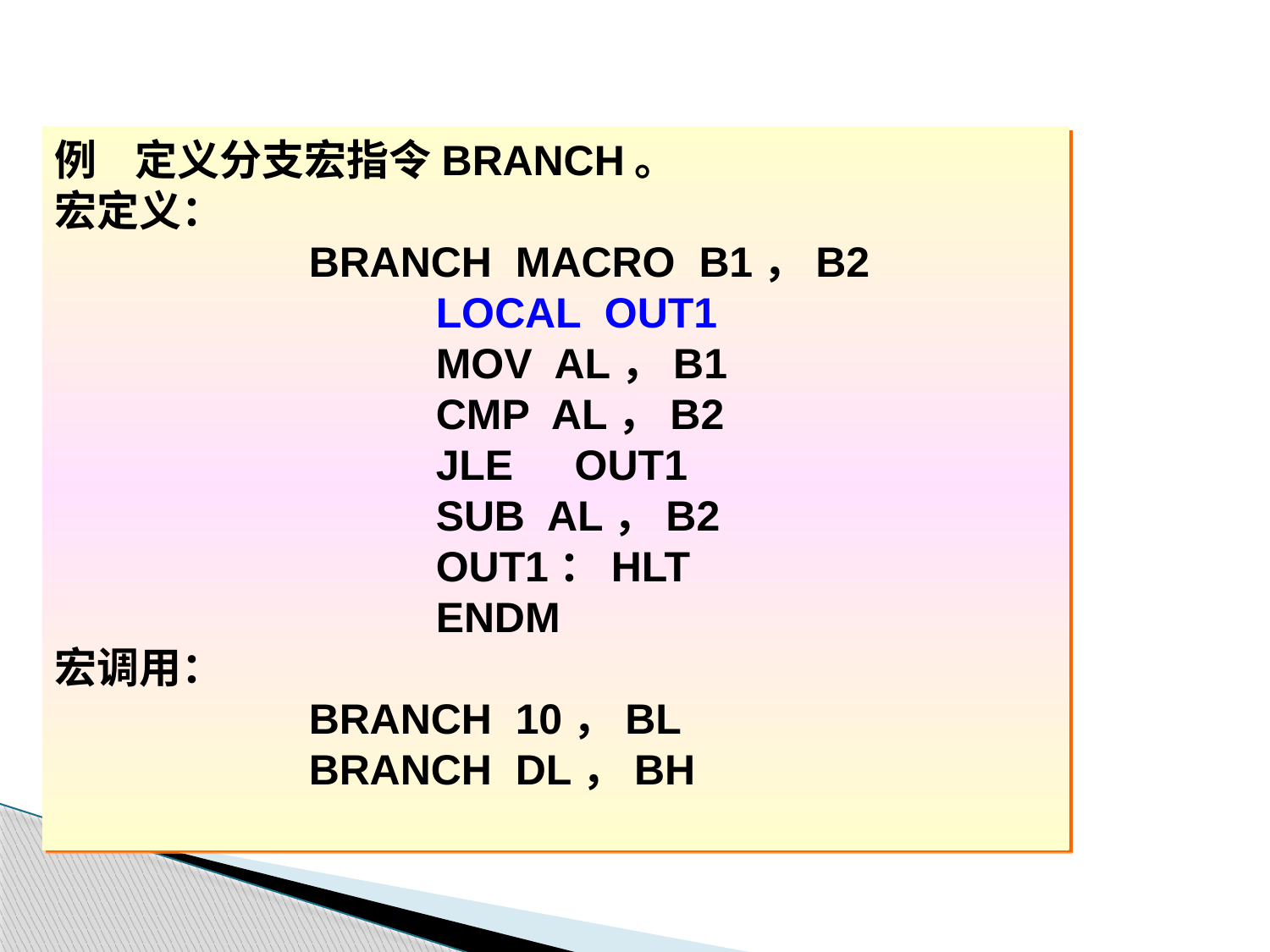

例    定义分支宏指令BRANCH。
宏定义：
		BRANCH  MACRO  B1，B2
			LOCAL  OUT1
			MOV  AL，B1
			CMP  AL，B2
			JLE	 OUT1
			SUB  AL，B2
			OUT1：HLT
			ENDM
宏调用：
		BRANCH  10，BL
		BRANCH  DL，BH